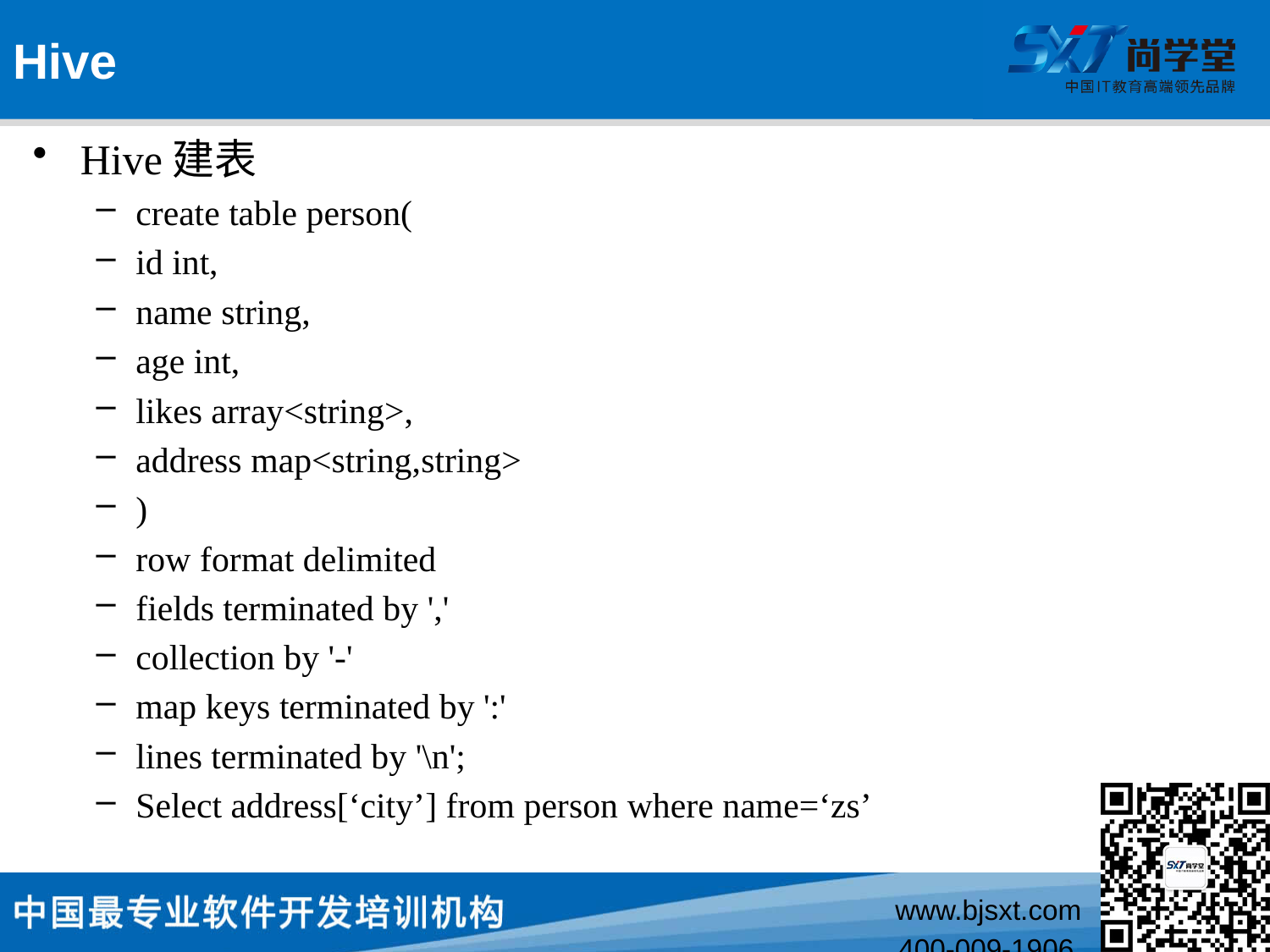

# Hive
Hive建表
create table person(
id int,
name string,
age int,
likes array<string>,
address map<string,string>
)
row format delimited
fields terminated by ','
collection by '-'
map keys terminated by ':'
lines terminated by '\n';
Select address[‘city’] from person where name=‘zs’